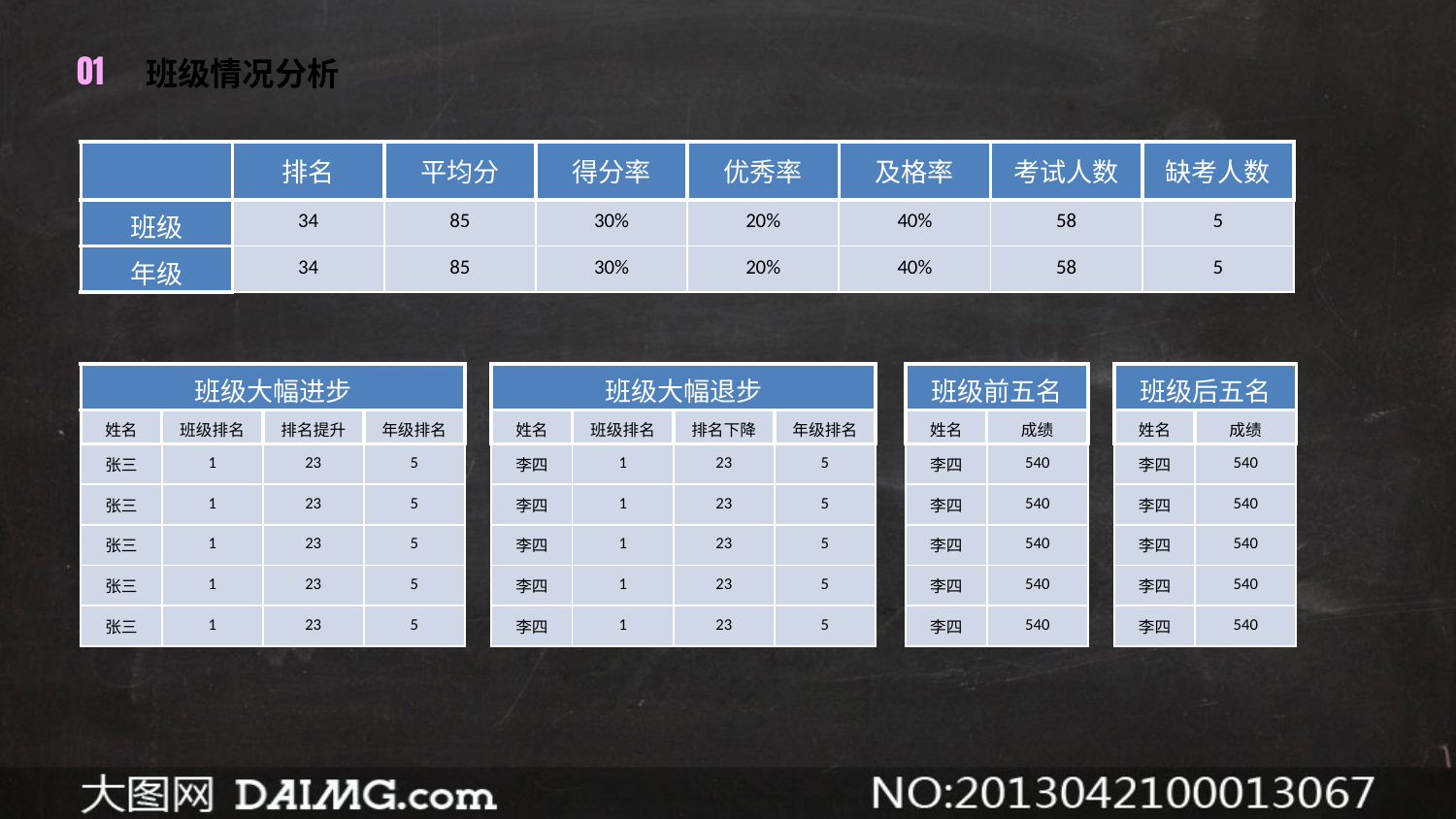

01
班级情况分析
|  | 排名 | 平均分 | 得分率 | 优秀率 | 及格率 | 考试人数 | 缺考人数 |
| --- | --- | --- | --- | --- | --- | --- | --- |
| 班级 | 34 | 85 | 30% | 20% | 40% | 58 | 5 |
| 年级 | 34 | 85 | 30% | 20% | 40% | 58 | 5 |
| 班级大幅进步 |  |  |  |
| --- | --- | --- | --- |
| 姓名 | 班级排名 | 排名提升 | 年级排名 |
| 张三 | 1 | 23 | 5 |
| 张三 | 1 | 23 | 5 |
| 张三 | 1 | 23 | 5 |
| 张三 | 1 | 23 | 5 |
| 张三 | 1 | 23 | 5 |
| 班级大幅退步 |  |  |  |
| --- | --- | --- | --- |
| 姓名 | 班级排名 | 排名下降 | 年级排名 |
| 李四 | 1 | 23 | 5 |
| 李四 | 1 | 23 | 5 |
| 李四 | 1 | 23 | 5 |
| 李四 | 1 | 23 | 5 |
| 李四 | 1 | 23 | 5 |
| 班级前五名 |  |
| --- | --- |
| 姓名 | 成绩 |
| 李四 | 540 |
| 李四 | 540 |
| 李四 | 540 |
| 李四 | 540 |
| 李四 | 540 |
| 班级后五名 |  |
| --- | --- |
| 姓名 | 成绩 |
| 李四 | 540 |
| 李四 | 540 |
| 李四 | 540 |
| 李四 | 540 |
| 李四 | 540 |